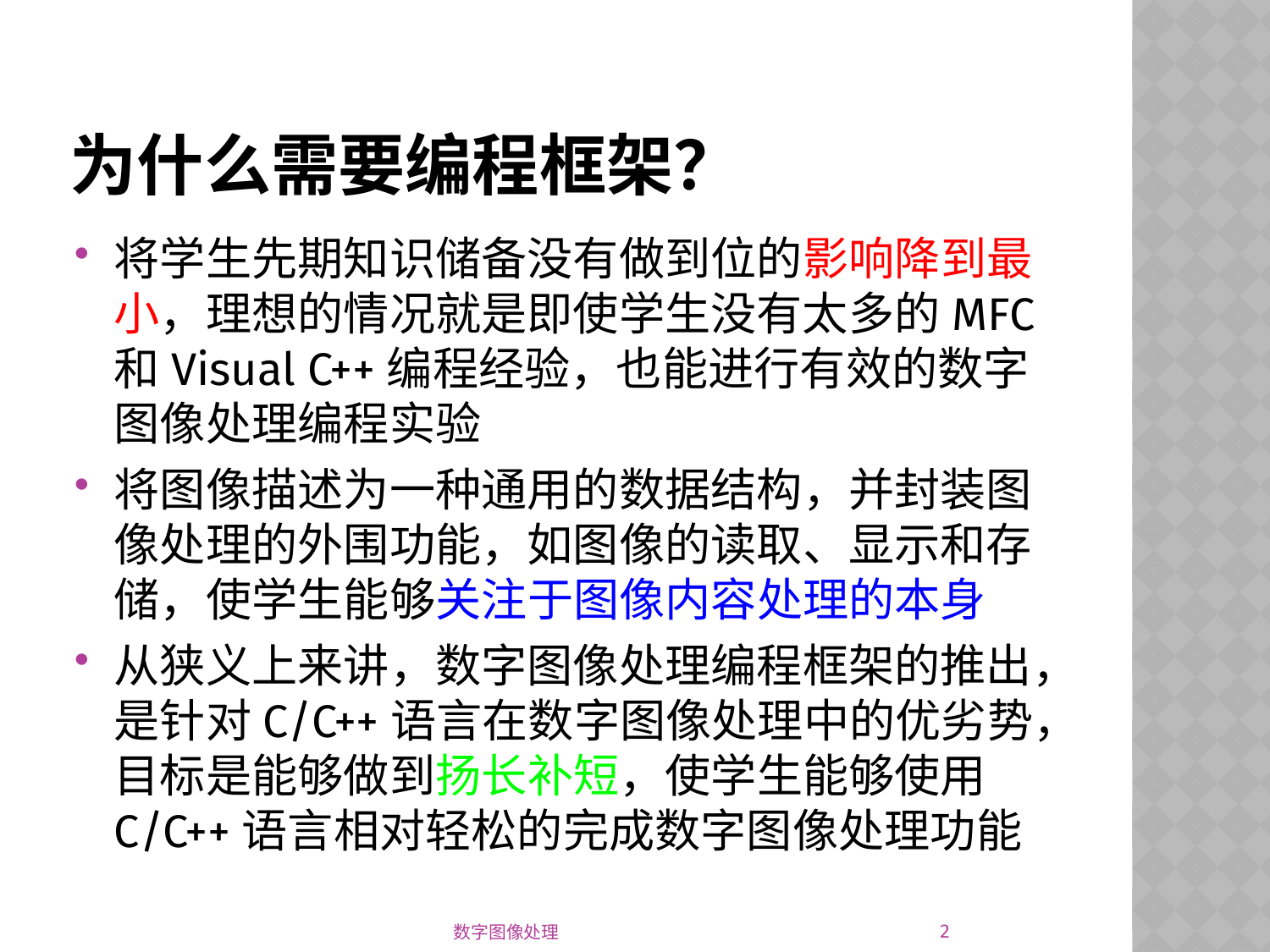

# 为什么需要编程框架？
将学生先期知识储备没有做到位的影响降到最小，理想的情况就是即使学生没有太多的MFC和Visual C++编程经验，也能进行有效的数字图像处理编程实验
将图像描述为一种通用的数据结构，并封装图像处理的外围功能，如图像的读取、显示和存储，使学生能够关注于图像内容处理的本身
从狭义上来讲，数字图像处理编程框架的推出，是针对C/C++语言在数字图像处理中的优劣势，目标是能够做到扬长补短，使学生能够使用C/C++语言相对轻松的完成数字图像处理功能
2
数字图像处理